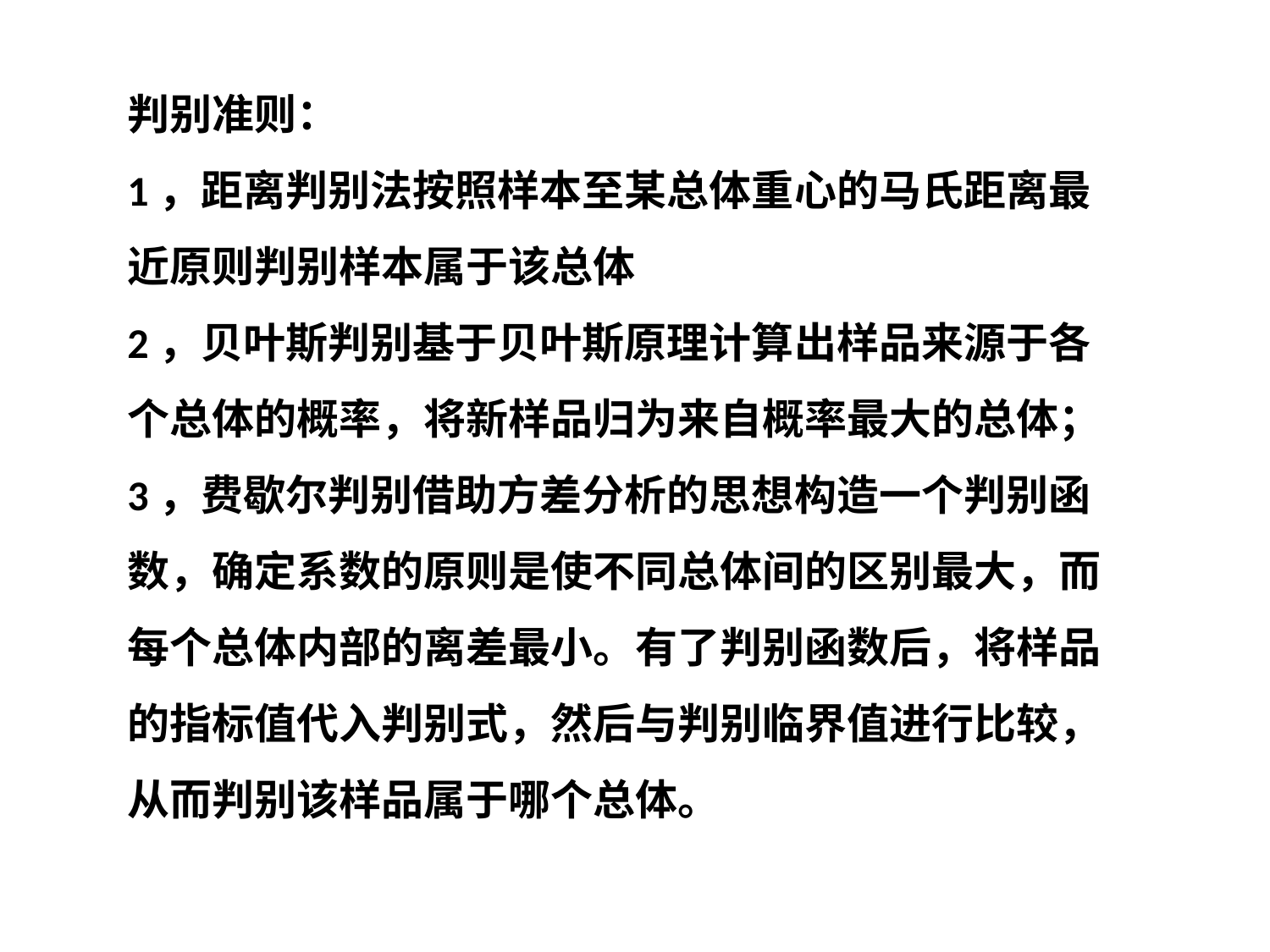

判别准则：
1，距离判别法按照样本至某总体重心的马氏距离最近原则判别样本属于该总体
2，贝叶斯判别基于贝叶斯原理计算出样品来源于各个总体的概率，将新样品归为来自概率最大的总体；
3，费歇尔判别借助方差分析的思想构造一个判别函数，确定系数的原则是使不同总体间的区别最大，而每个总体内部的离差最小。有了判别函数后，将样品的指标值代入判别式，然后与判别临界值进行比较，从而判别该样品属于哪个总体。